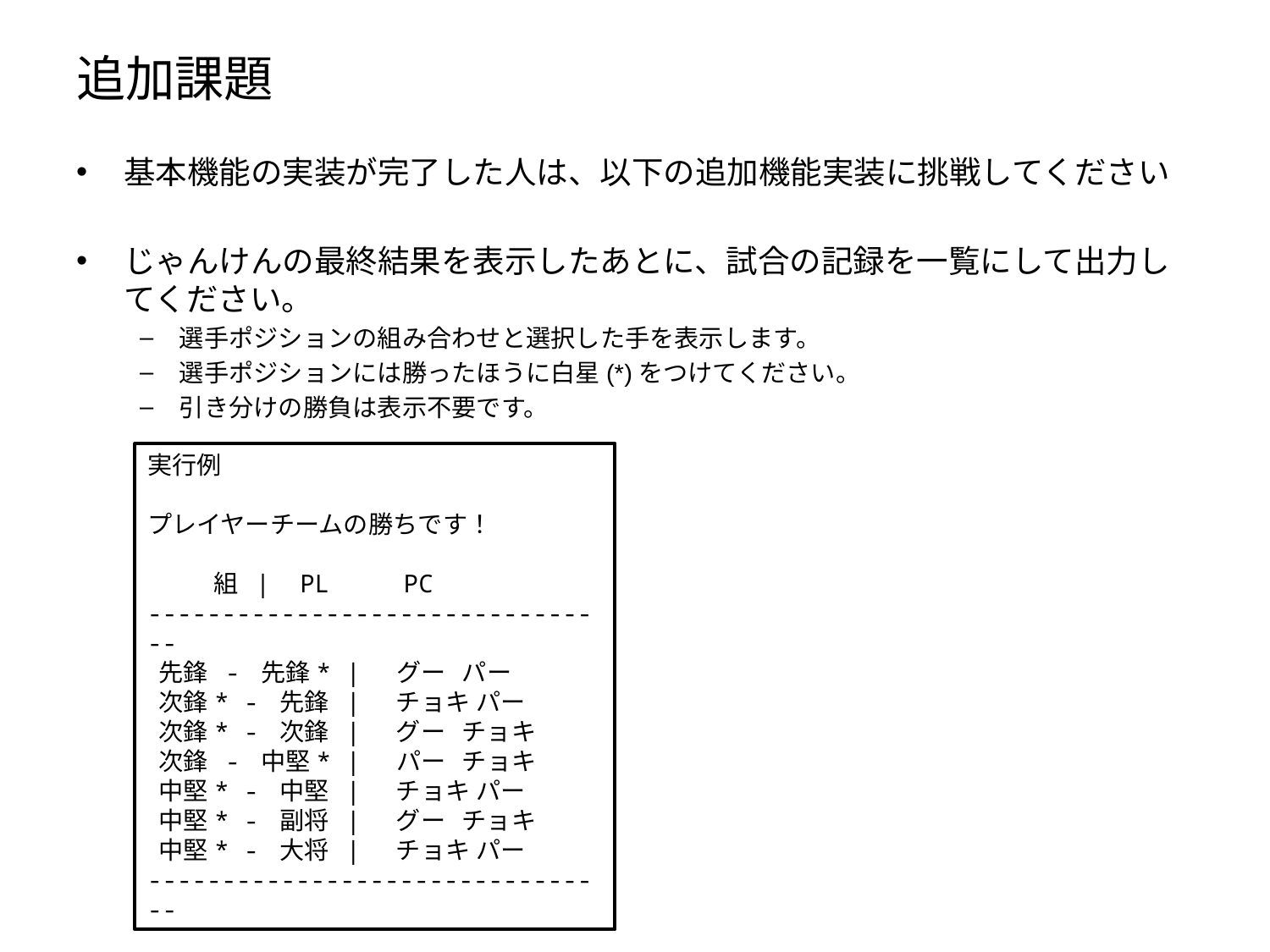

# 追加課題
基本機能の実装が完了した人は、以下の追加機能実装に挑戦してください

じゃんけんの最終結果を表示したあとに、試合の記録を一覧にして出力してください。
選手ポジションの組み合わせと選択した手を表示します。
選手ポジションには勝ったほうに白星(*)をつけてください。
引き分けの勝負は表示不要です。

実行例

プレイヤーチームの勝ちです！

           組  |  PL     PC
--------------------------------
 先鋒  - 先鋒* |  グー   パー
 次鋒* - 先鋒  |  チョキ パー
 次鋒* - 次鋒  |  グー   チョキ
 次鋒  - 中堅* |  パー   チョキ
 中堅* - 中堅  |  チョキ パー
 中堅* - 副将  |  グー   チョキ
 中堅* - 大将  |  チョキ パー
--------------------------------